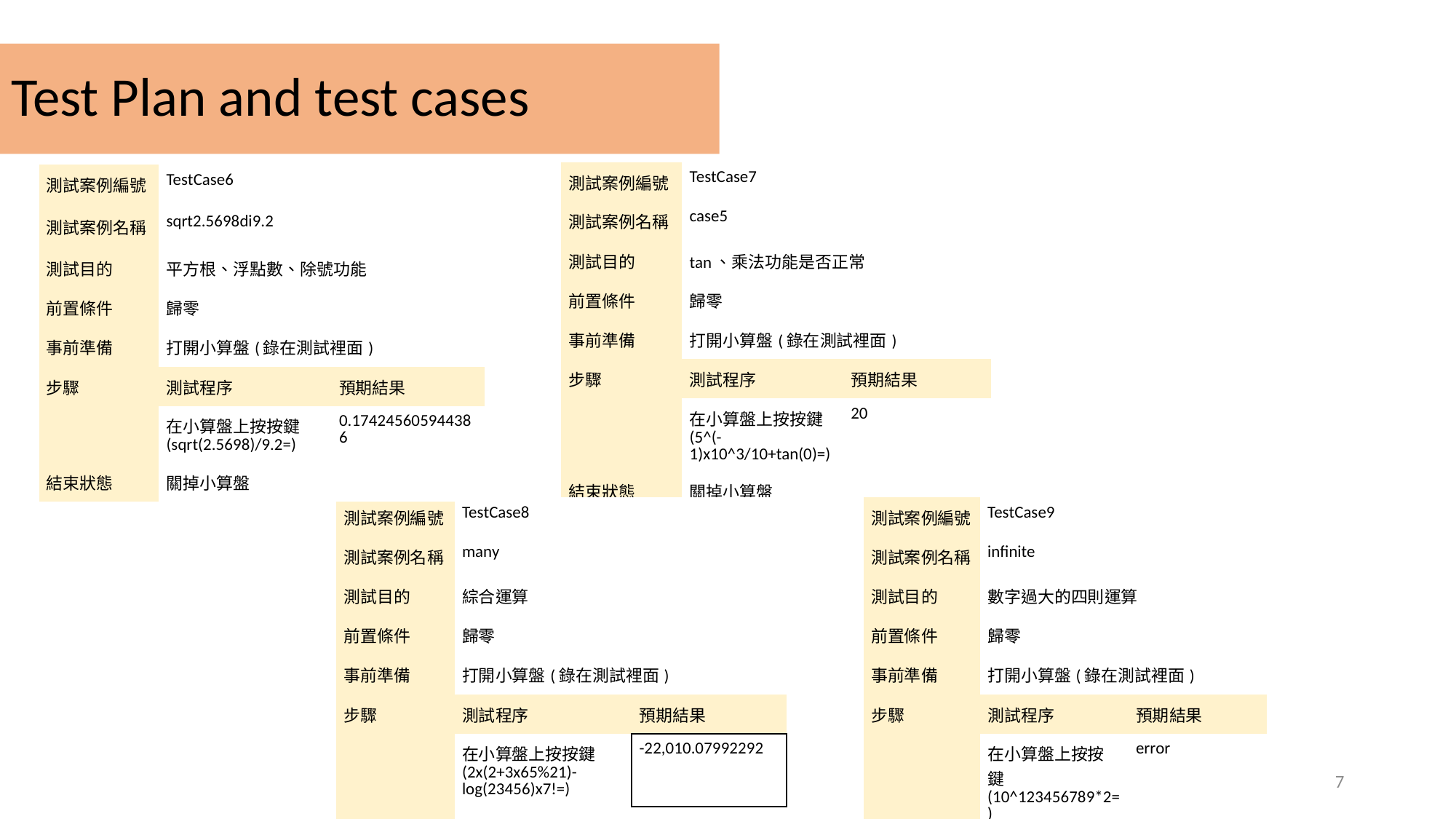

# Test Plan and test cases
| 測試案例編號 | TestCase7 |  |
| --- | --- | --- |
| 測試案例名稱 | case5 |  |
| 測試目的 | tan、乘法功能是否正常 |  |
| 前置條件 | 歸零 |  |
| 事前準備 | 打開小算盤(錄在測試裡面) |  |
| 步驟 | 測試程序 | 預期結果 |
|  | 在小算盤上按按鍵(5^(-1)x10^3/10+tan(0)=) | 20 |
| 結束狀態 | 關掉小算盤 |  |
| 測試案例編號 | TestCase6 |  |
| --- | --- | --- |
| 測試案例名稱 | sqrt2.5698di9.2 |  |
| 測試目的 | 平方根、浮點數、除號功能 |  |
| 前置條件 | 歸零 |  |
| 事前準備 | 打開小算盤(錄在測試裡面) |  |
| 步驟 | 測試程序 | 預期結果 |
|  | 在小算盤上按按鍵(sqrt(2.5698)/9.2=) | 0.174245605944386 |
| 結束狀態 | 關掉小算盤 |  |
| 測試案例編號 | TestCase8 |  |
| --- | --- | --- |
| 測試案例名稱 | many |  |
| 測試目的 | 綜合運算 |  |
| 前置條件 | 歸零 |  |
| 事前準備 | 打開小算盤(錄在測試裡面) |  |
| 步驟 | 測試程序 | 預期結果 |
|  | 在小算盤上按按鍵(2x(2+3x65%21)-log(23456)x7!=) | -22,010.07992292 |
| 結束狀態 | 關掉小算盤 |  |
| 測試案例編號 | TestCase9 |  |
| --- | --- | --- |
| 測試案例名稱 | infinite |  |
| 測試目的 | 數字過大的四則運算 |  |
| 前置條件 | 歸零 |  |
| 事前準備 | 打開小算盤(錄在測試裡面) |  |
| 步驟 | 測試程序 | 預期結果 |
|  | 在小算盤上按按鍵(10^123456789\*2=) | error |
| 結束狀態 | 關掉小算盤 |  |
7